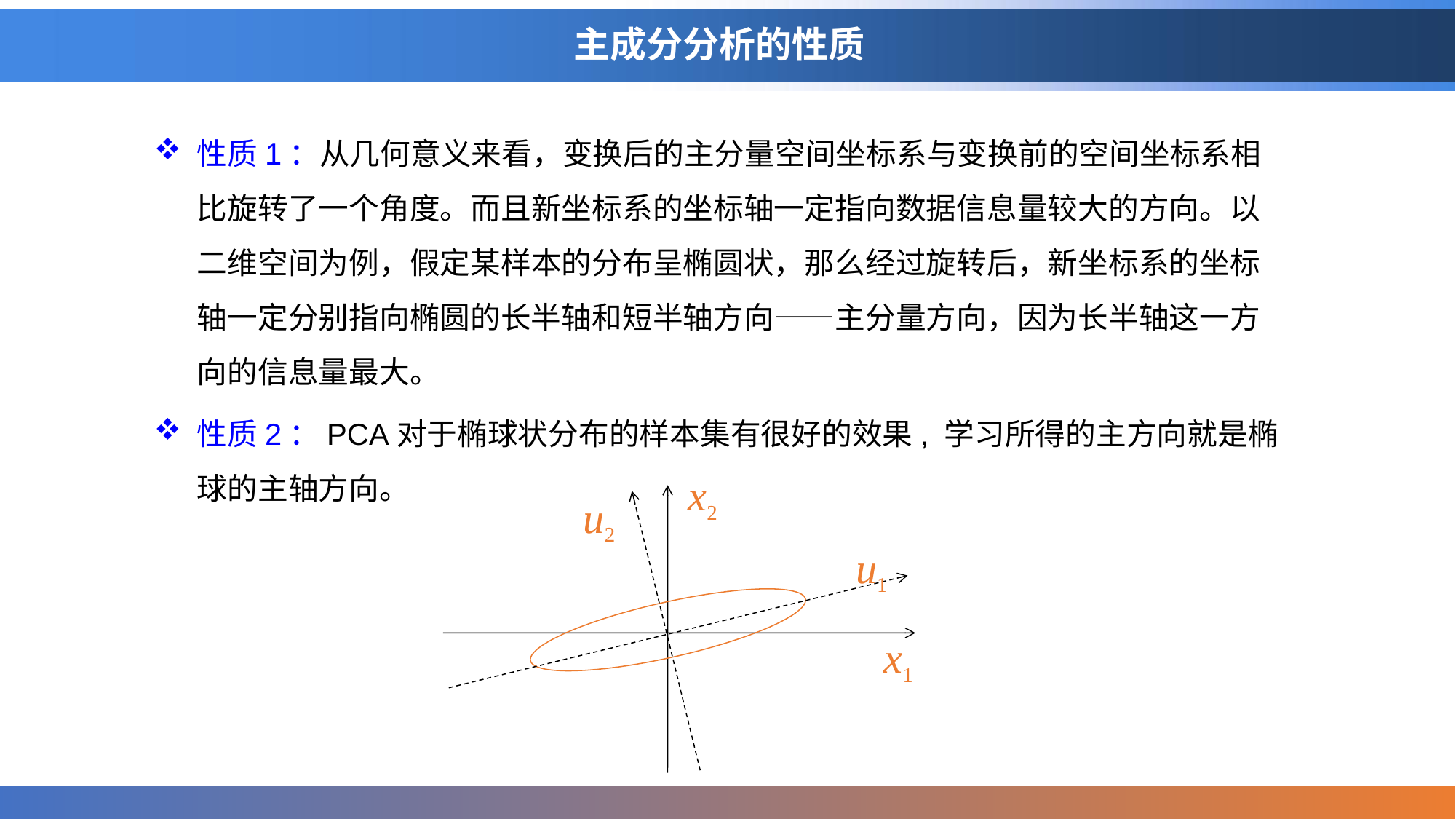

# 主成分分析的性质
性质1：从几何意义来看，变换后的主分量空间坐标系与变换前的空间坐标系相比旋转了一个角度。而且新坐标系的坐标轴一定指向数据信息量较大的方向。以二维空间为例，假定某样本的分布呈椭圆状，那么经过旋转后，新坐标系的坐标轴一定分别指向椭圆的长半轴和短半轴方向——主分量方向，因为长半轴这一方向的信息量最大。
性质2：PCA对于椭球状分布的样本集有很好的效果, 学习所得的主方向就是椭球的主轴方向。

x2

u2
u1

x1